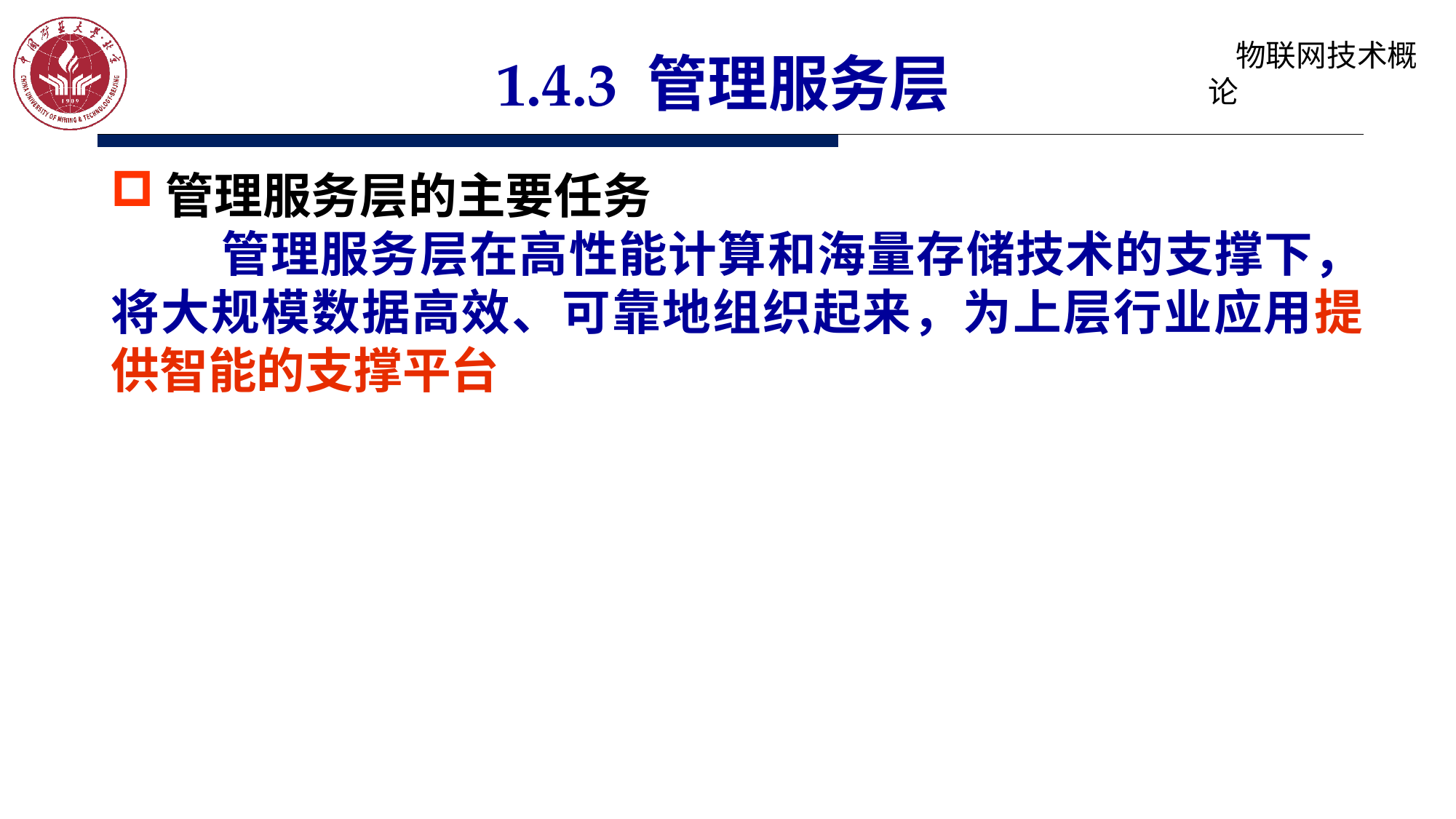

# 1.4.3 管理服务层
管理服务层的主要任务
	管理服务层在高性能计算和海量存储技术的支撑下，将大规模数据高效、可靠地组织起来，为上层行业应用提供智能的支撑平台